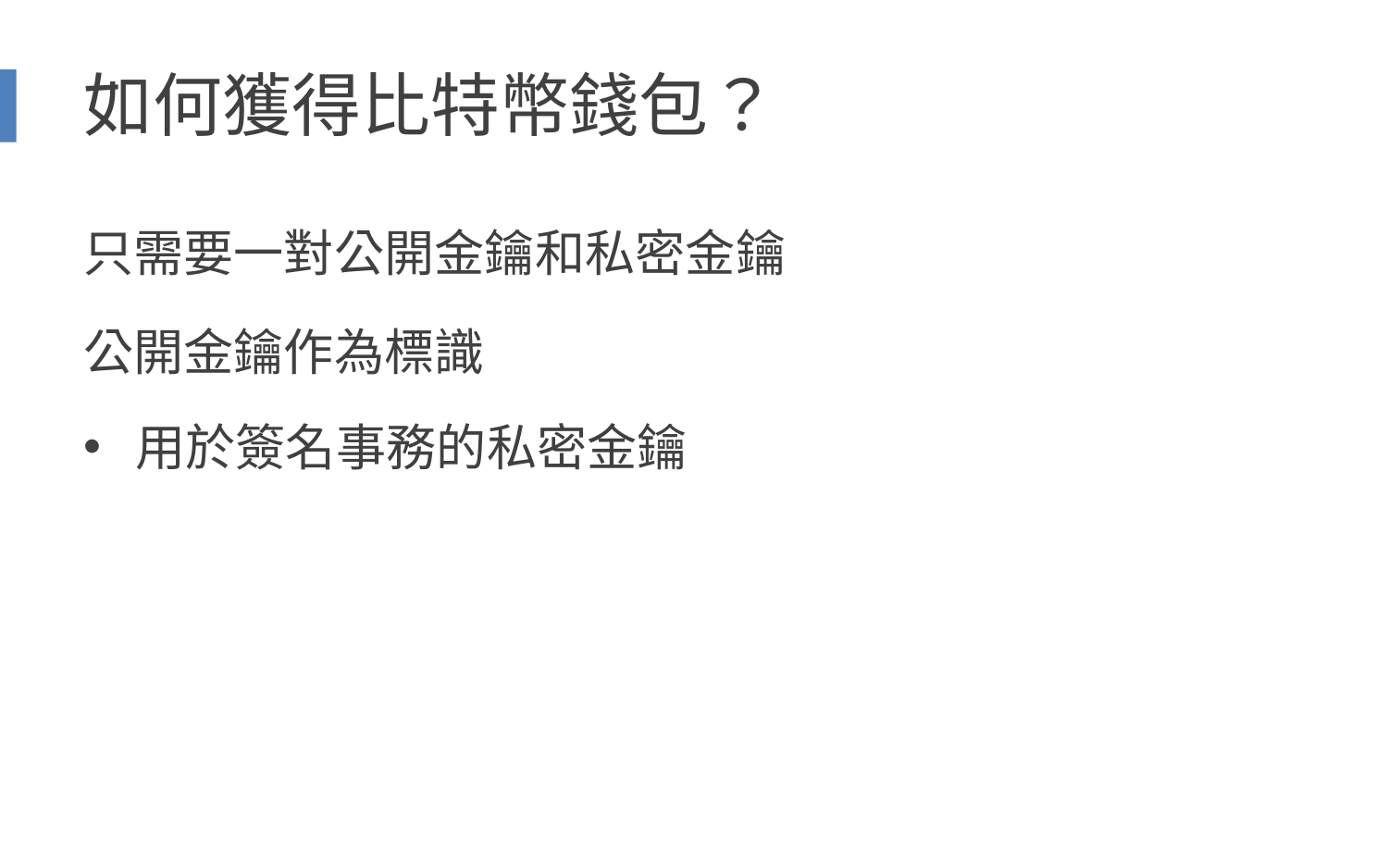

# 如何獲得比特幣錢包？
只需要一對公開金鑰和私密金鑰
公開金鑰作為標識
用於簽名事務的私密金鑰